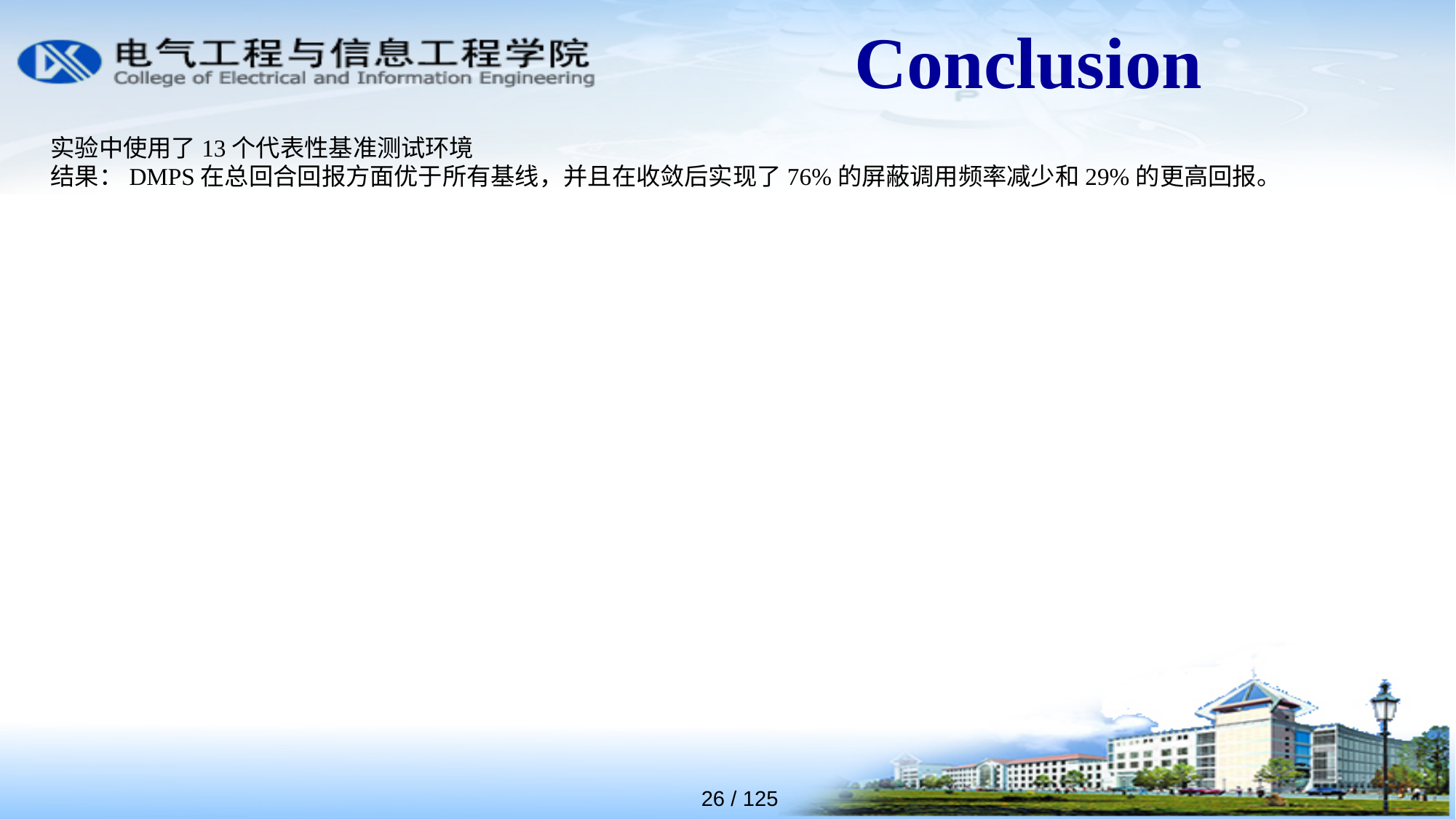

Conclusion
实验中使用了13个代表性基准测试环境
结果：DMPS在总回合回报方面优于所有基线，并且在收敛后实现了76%的屏蔽调用频率减少和29%的更高回报。
26 / 125